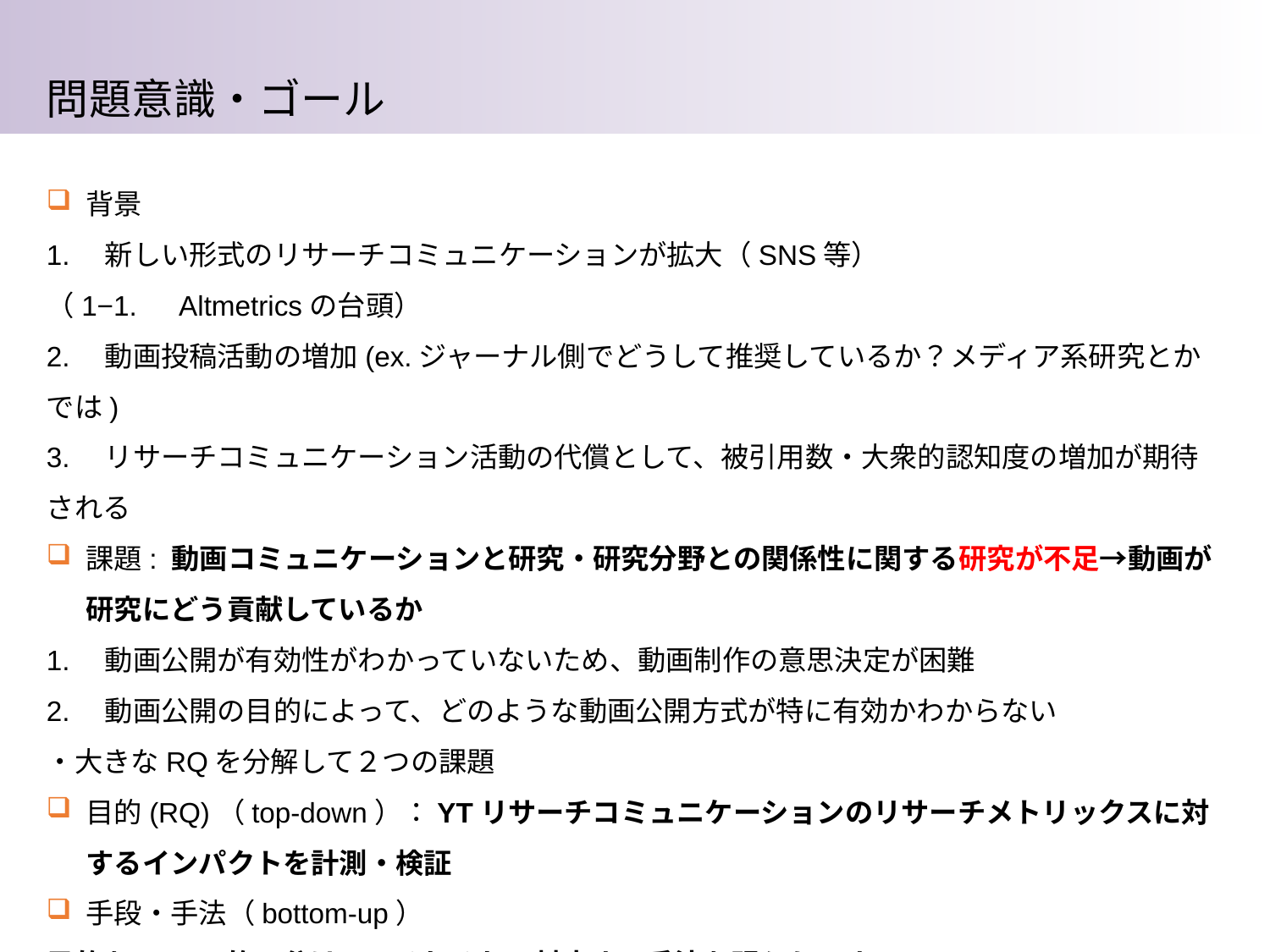

問題意識・ゴール
背景
1.　新しい形式のリサーチコミュニケーションが拡大（SNS等）
（1−1.　Altmetricsの台頭）
2.　動画投稿活動の増加(ex.ジャーナル側でどうして推奨しているか？メディア系研究とかでは)
3.　リサーチコミュニケーション活動の代償として、被引用数・大衆的認知度の増加が期待される
課題: 動画コミュニケーションと研究・研究分野との関係性に関する研究が不足→動画が研究にどう貢献しているか
1.　動画公開が有効性がわかっていないため、動画制作の意思決定が困難
2.　動画公開の目的によって、どのような動画公開方式が特に有効かわからない
・大きなRQを分解して２つの課題
目的(RQ)（top-down）：YTリサーチコミュニケーションのリサーチメトリックスに対するインパクトを計測・検証
手段・手法（bottom-up）
目的をMECE的に分けて、それぞれに対応する手法を明らかにする
Ex. 視聴者の分け方（専門家・非専門家）・
それぞれの実験が何を狙っているのかを明瞭化
1.　YT動画公開の有効性を定量的に検証する→動画の有無・動画の公開目的
2.　→考察：期待する効果に合う動画の形式・公開方式を提案する